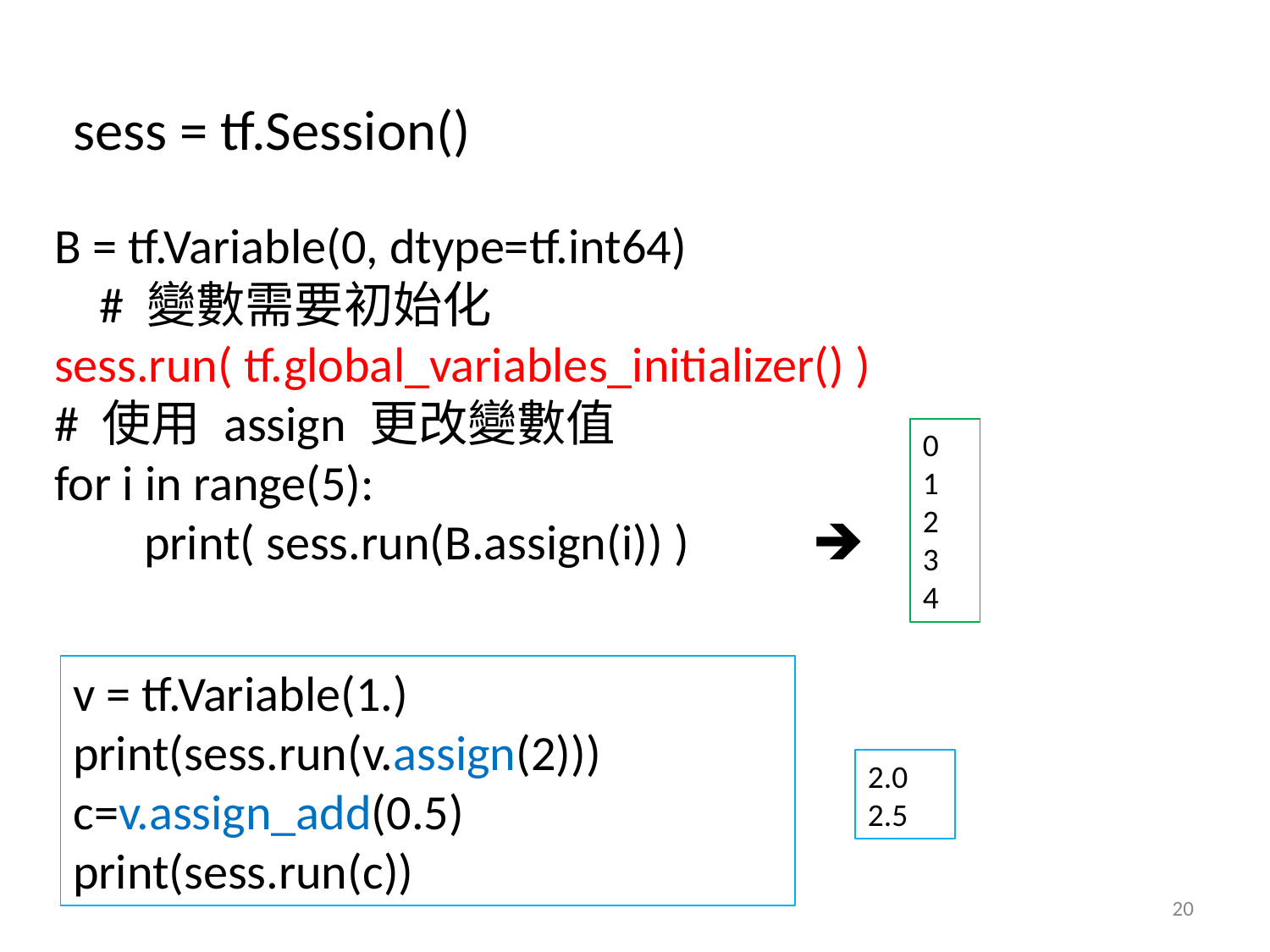

sess = tf.Session()

B = tf.Variable(0, dtype=tf.int64)
    # 變數需要初始化
sess.run( tf.global_variables_initializer() )
# 使用 assign 更改變數值
for i in range(5):
        print( sess.run(B.assign(i)) )           🡺
0
1
2
3
4
v = tf.Variable(1.)
print(sess.run(v.assign(2)))
c=v.assign_add(0.5)
print(sess.run(c))
2.0
2.5
20